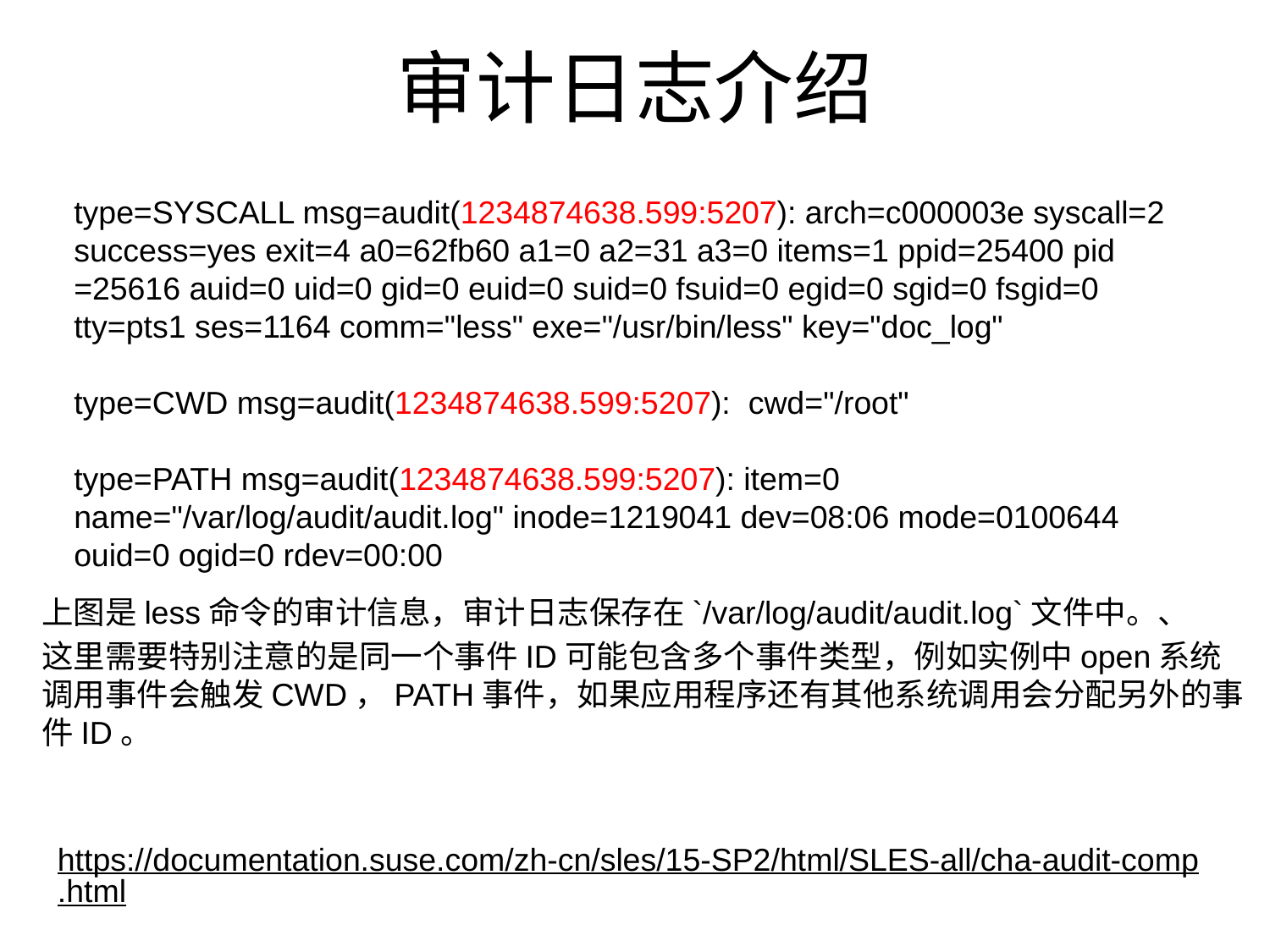

# 审计日志介绍
type=SYSCALL msg=audit(1234874638.599:5207): arch=c000003e syscall=2 success=yes exit=4 a0=62fb60 a1=0 a2=31 a3=0 items=1 ppid=25400 pid
=25616 auid=0 uid=0 gid=0 euid=0 suid=0 fsuid=0 egid=0 sgid=0 fsgid=0 tty=pts1 ses=1164 comm="less" exe="/usr/bin/less" key="doc_log"

type=CWD msg=audit(1234874638.599:5207):  cwd="/root"

type=PATH msg=audit(1234874638.599:5207): item=0 name="/var/log/audit/audit.log" inode=1219041 dev=08:06 mode=0100644 ouid=0 ogid=0 rdev=00:00
上图是less命令的审计信息，审计日志保存在`/var/log/audit/audit.log`文件中。、
这里需要特别注意的是同一个事件ID可能包含多个事件类型，例如实例中open系统调用事件会触发CWD，PATH事件，如果应用程序还有其他系统调用会分配另外的事件ID。
https://documentation.suse.com/zh-cn/sles/15-SP2/html/SLES-all/cha-audit-comp.html